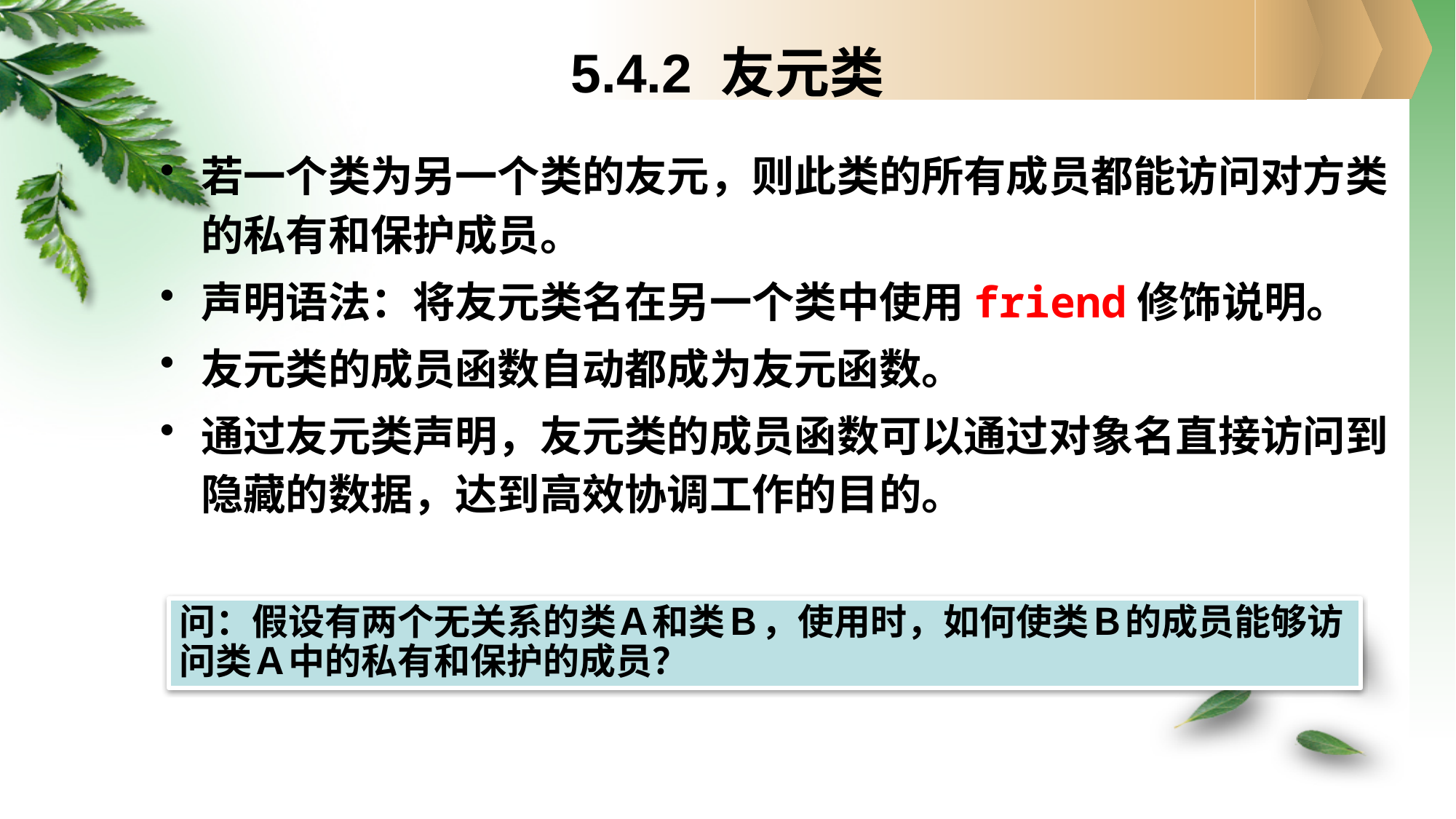

# 5.4.2 友元类
若一个类为另一个类的友元，则此类的所有成员都能访问对方类的私有和保护成员。
声明语法：将友元类名在另一个类中使用friend修饰说明。
友元类的成员函数自动都成为友元函数。
通过友元类声明，友元类的成员函数可以通过对象名直接访问到隐藏的数据，达到高效协调工作的目的。

问：假设有两个无关系的类Ａ和类Ｂ，使用时，如何使类Ｂ的成员能够访问类Ａ中的私有和保护的成员？